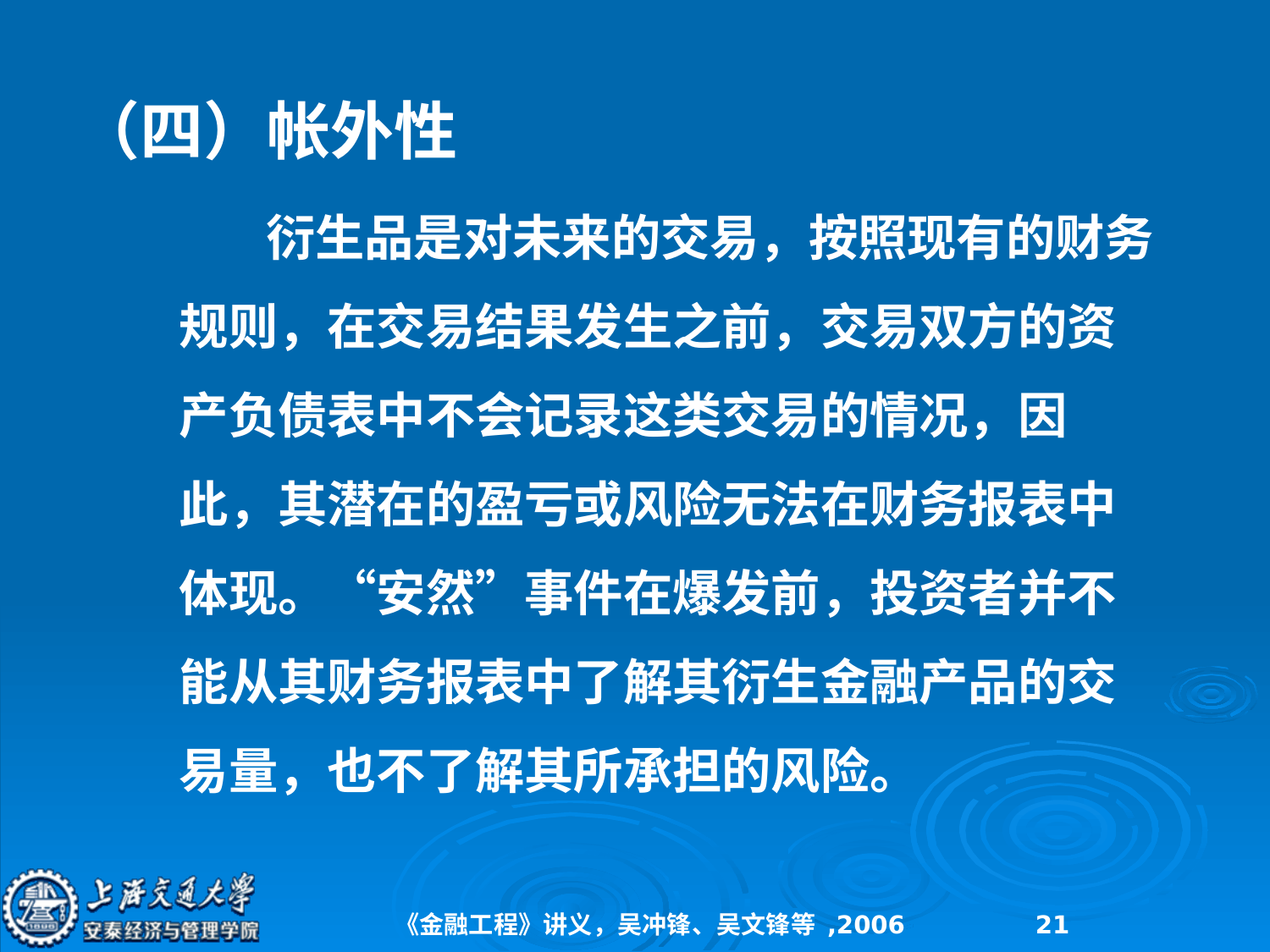

（四）帐外性
衍生品是对未来的交易，按照现有的财务规则，在交易结果发生之前，交易双方的资产负债表中不会记录这类交易的情况，因此，其潜在的盈亏或风险无法在财务报表中体现。“安然”事件在爆发前，投资者并不能从其财务报表中了解其衍生金融产品的交易量，也不了解其所承担的风险。